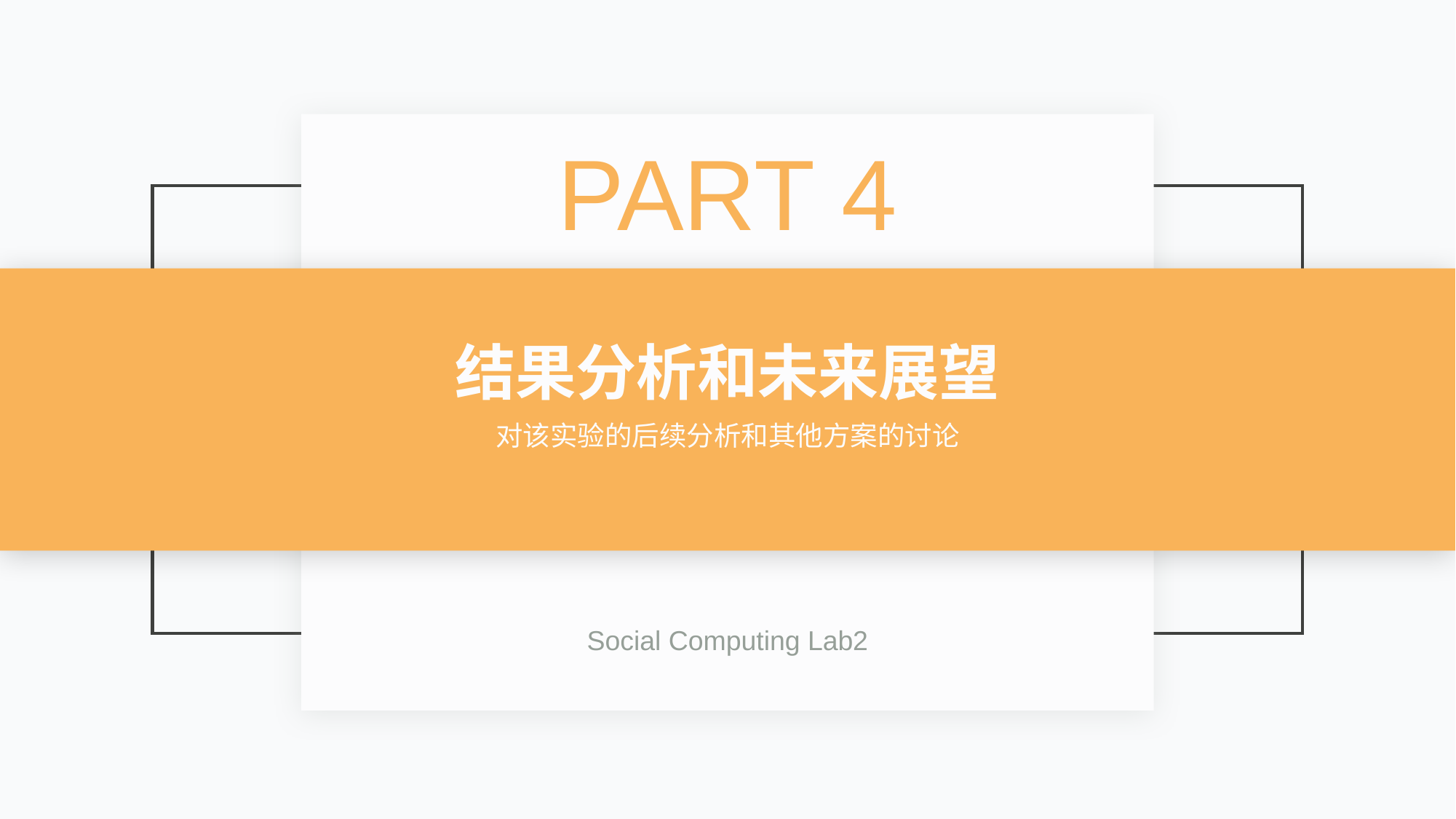

PART 4

结果分析和未来展望
对该实验的后续分析和其他方案的讨论
Social Computing Lab2